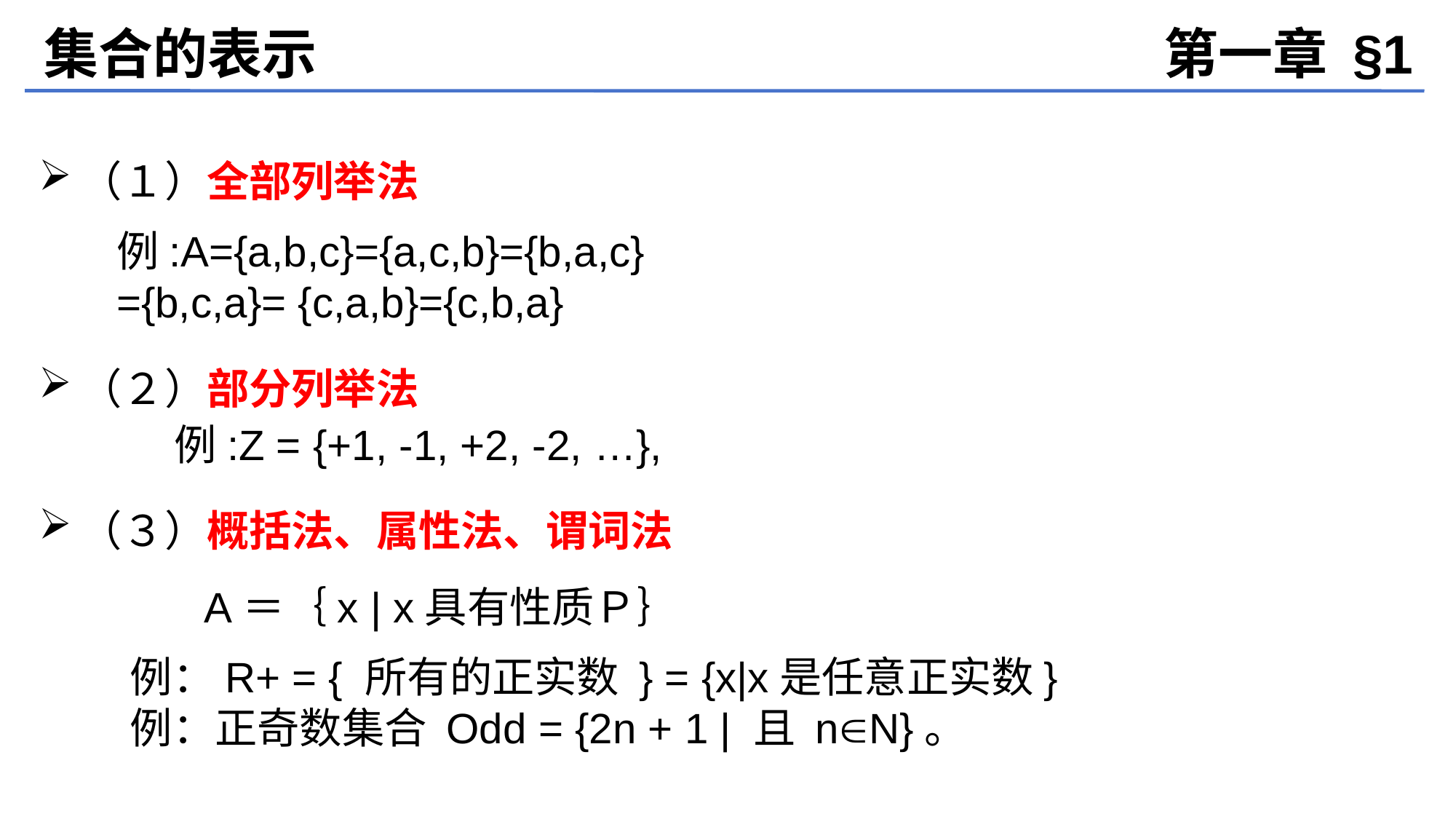

集合的表示
第一章 §1
（１）全部列举法

（２）部分列举法

（３）概括法、属性法、谓词法
              A＝｛x | x具有性质Ｐ｝

例:A={a,b,c}={a,c,b}={b,a,c}
={b,c,a}= {c,a,b}={c,b,a}
例:Z = {+1, -1, +2, -2, …},
例：R+ = { 所有的正实数 } = {x|x是任意正实数}
例：正奇数集合 Odd = {2n + 1 | 且 n∈N}。